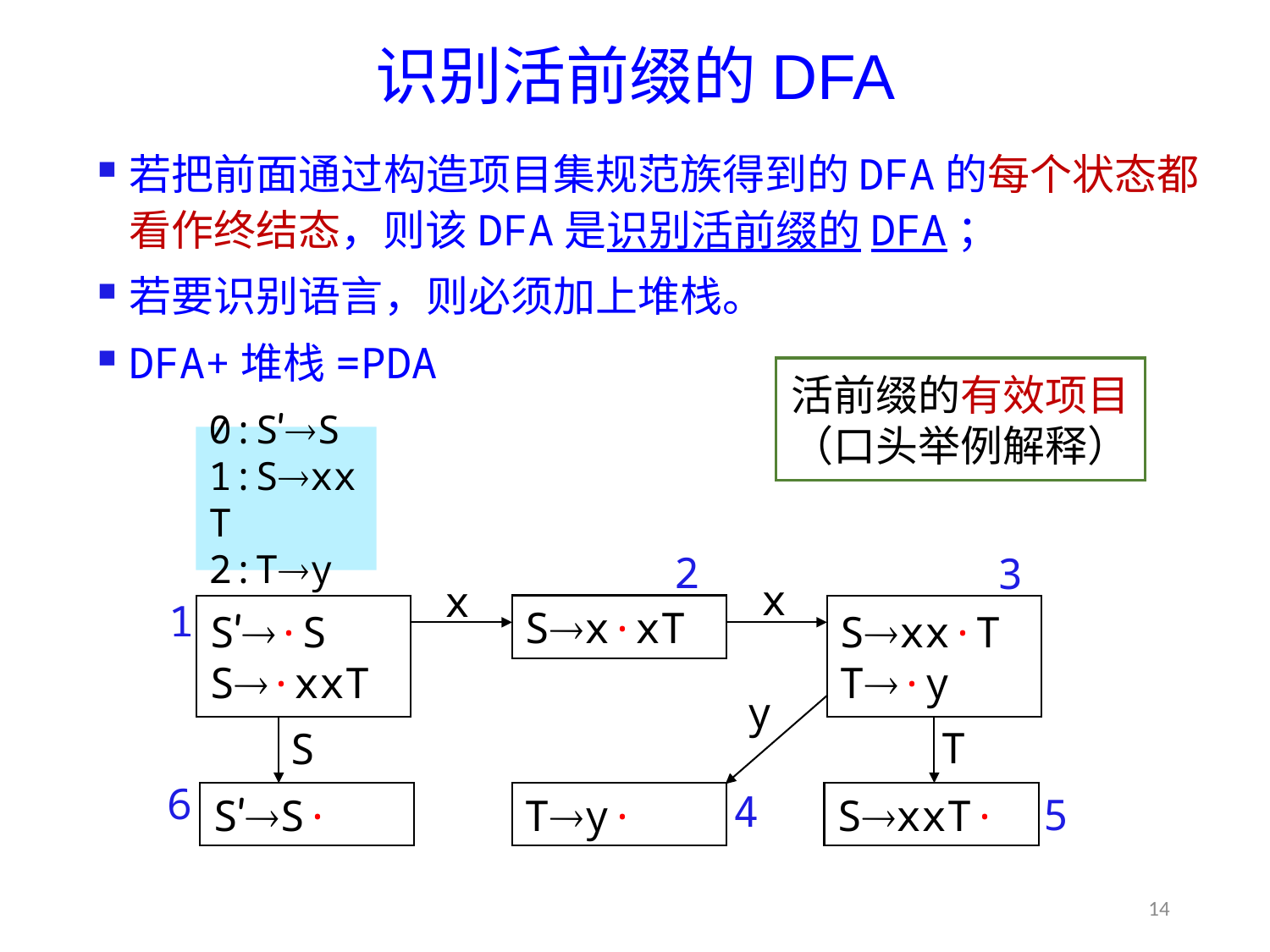

# 识别活前缀的DFA
若把前面通过构造项目集规范族得到的DFA的每个状态都看作终结态，则该DFA是识别活前缀的DFA；
若要识别语言，则必须加上堆栈。
DFA+堆栈=PDA
活前缀的有效项目
（口头举例解释）
0:S’→S
1:S→xxT
2:T→y
2
3
x
x
1
S’→·S
S→·xxT
S→x·xT
S→xx·T
T→·y
S’→S·
T→y·
S→xxT·
y
T
S
6
4
5
14